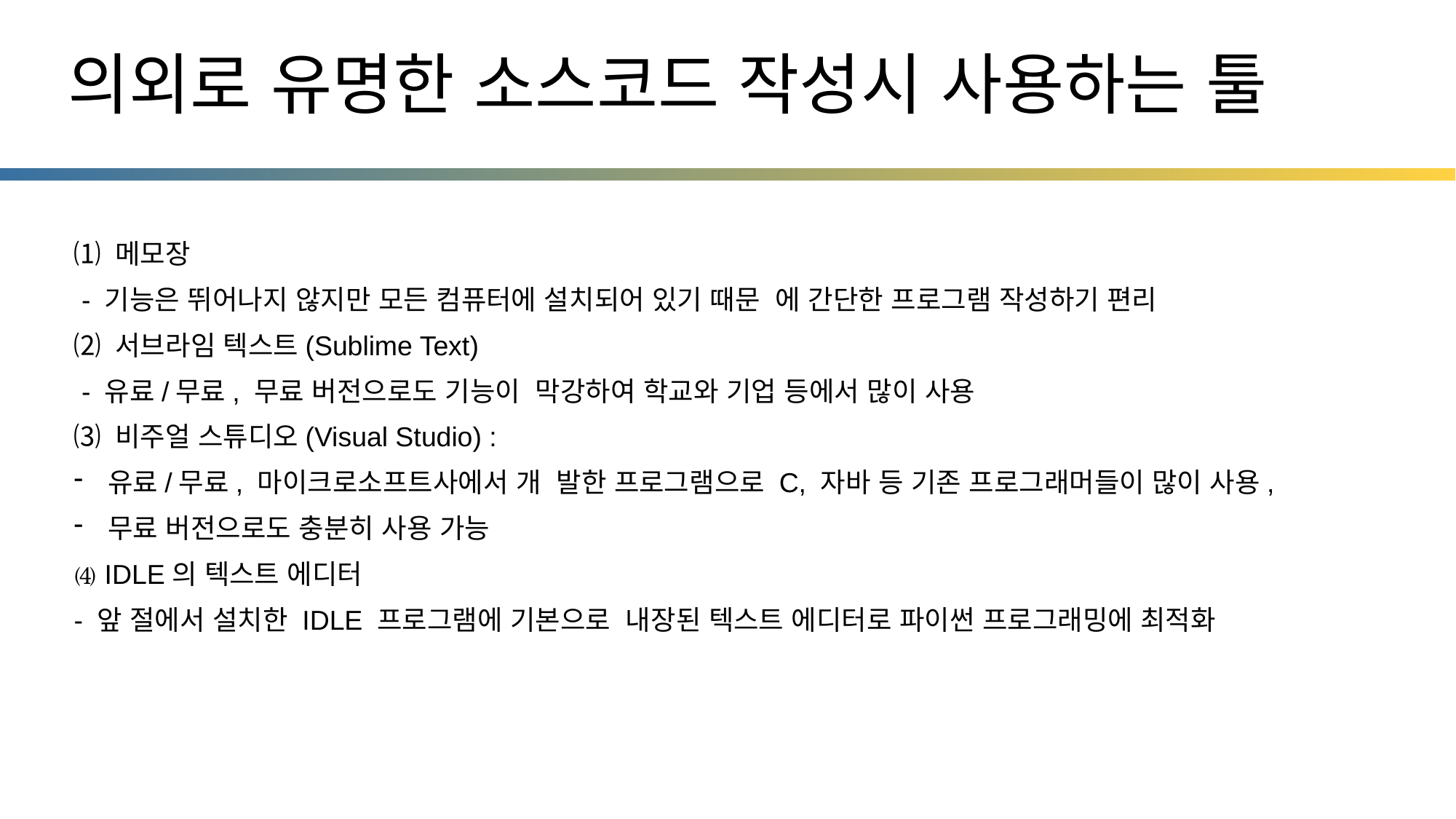

# 의외로 유명한 소스코드 작성시 사용하는 툴

⑴ 메모장
 - 기능은 뛰어나지 않지만 모든 컴퓨터에 설치되어 있기 때문  에 간단한 프로그램 작성하기 편리
⑵ 서브라임 텍스트(Sublime Text)
 - 유료/무료, 무료 버전으로도 기능이  막강하여 학교와 기업 등에서 많이 사용
⑶ 비주얼 스튜디오(Visual Studio) :
유료/무료, 마이크로소프트사에서 개  발한 프로그램으로 C, 자바 등 기존 프로그래머들이 많이 사용,
무료 버전으로도 충분히 사용 가능
⑷ IDLE의 텍스트 에디터
- 앞 절에서 설치한 IDLE 프로그램에 기본으로  내장된 텍스트 에디터로 파이썬 프로그래밍에 최적화